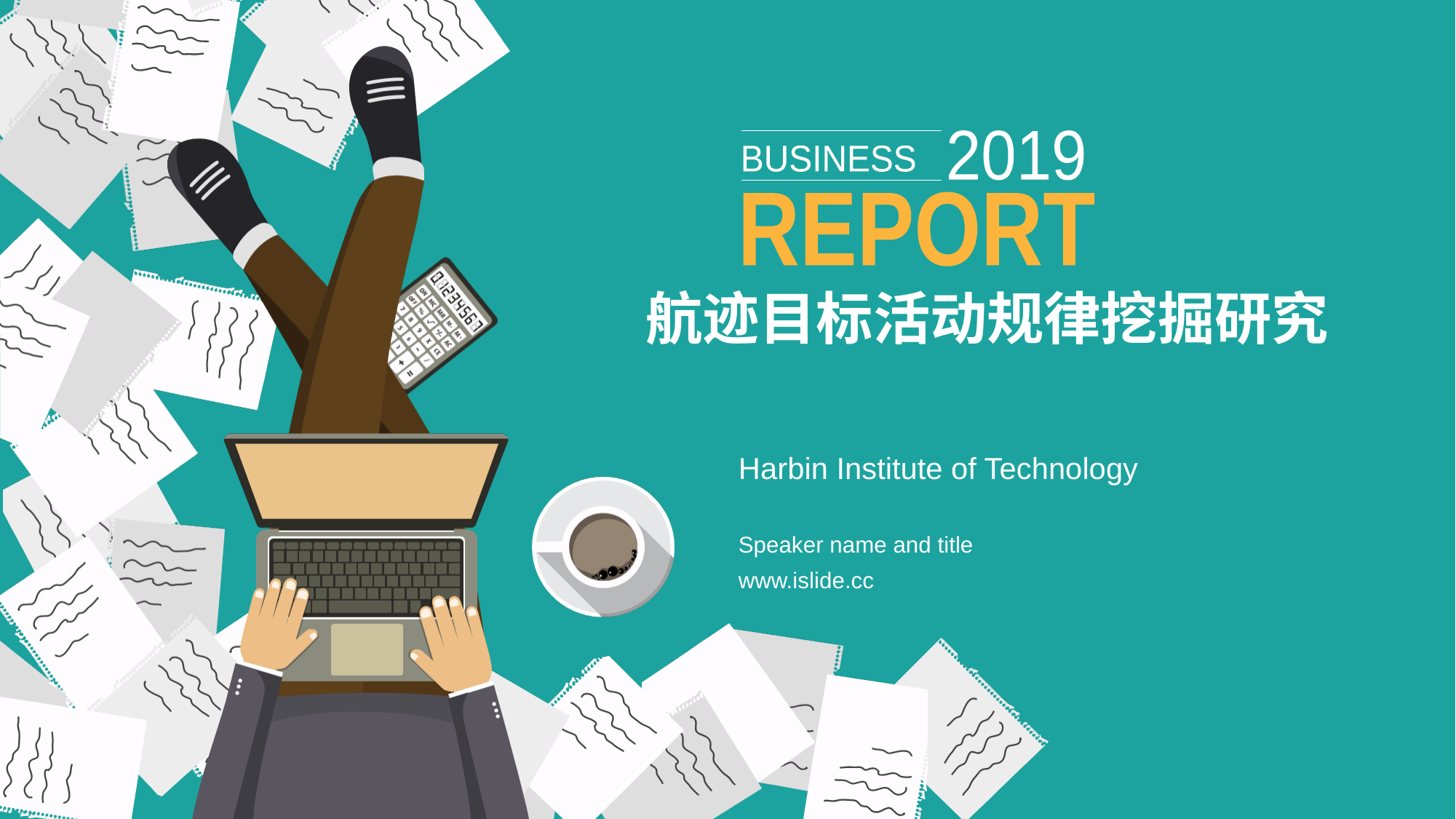

2019
BUSINESS
REPORT
# 航迹目标活动规律挖掘研究
Harbin Institute of Technology
Speaker name and title
www.islide.cc